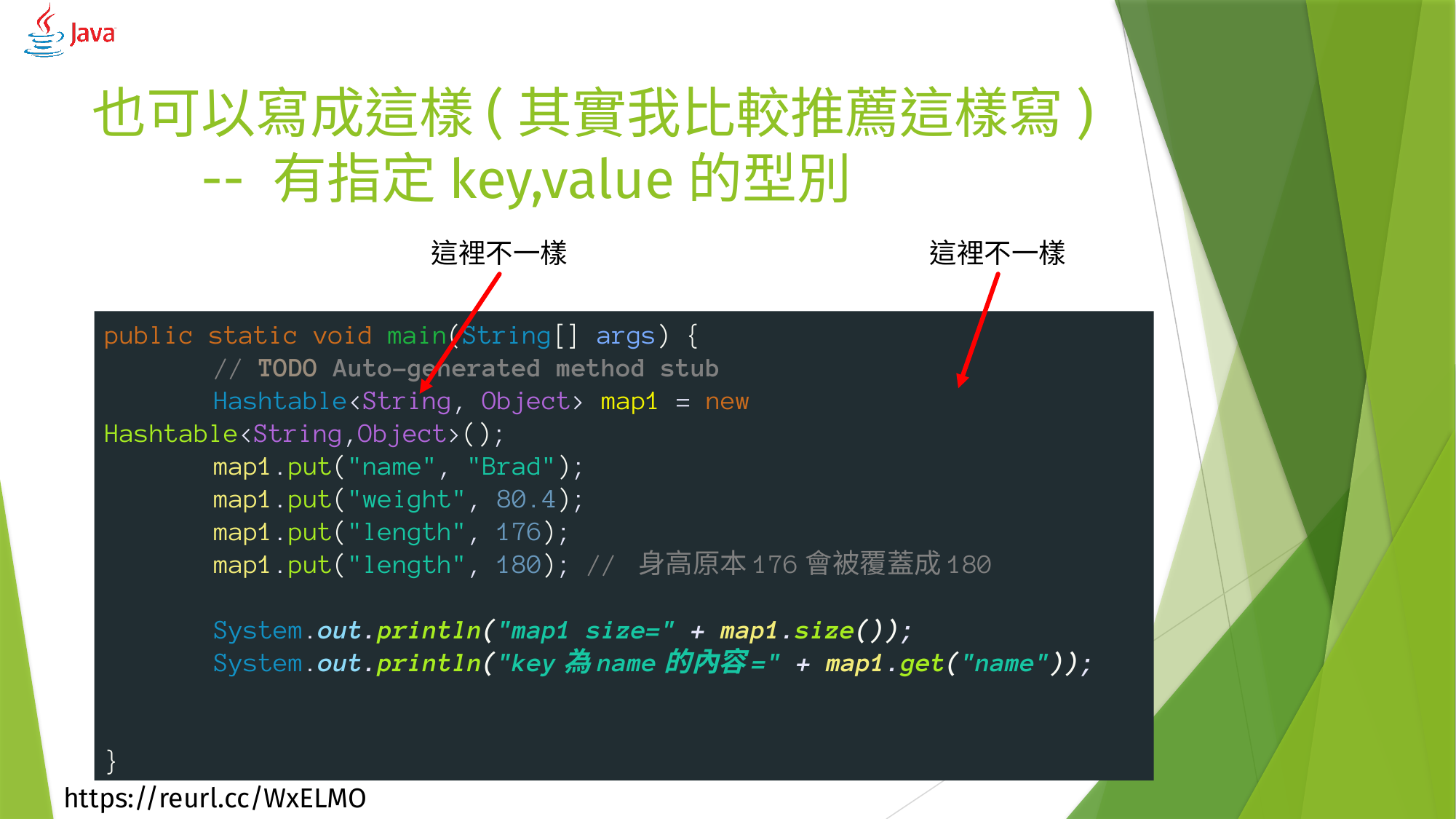

# 也可以寫成這樣(其實我比較推薦這樣寫) -- 有指定key,value的型別
這裡不一樣
這裡不一樣
public static void main(String[] args) {
	// TODO Auto-generated method stub
	Hashtable<String, Object> map1 = new Hashtable<String,Object>();
	map1.put("name", "Brad");
	map1.put("weight", 80.4);
	map1.put("length", 176);
	map1.put("length", 180); // 身高原本176會被覆蓋成180

	System.out.println("map1 size=" + map1.size());
	System.out.println("key為name的內容=" + map1.get("name"));

}